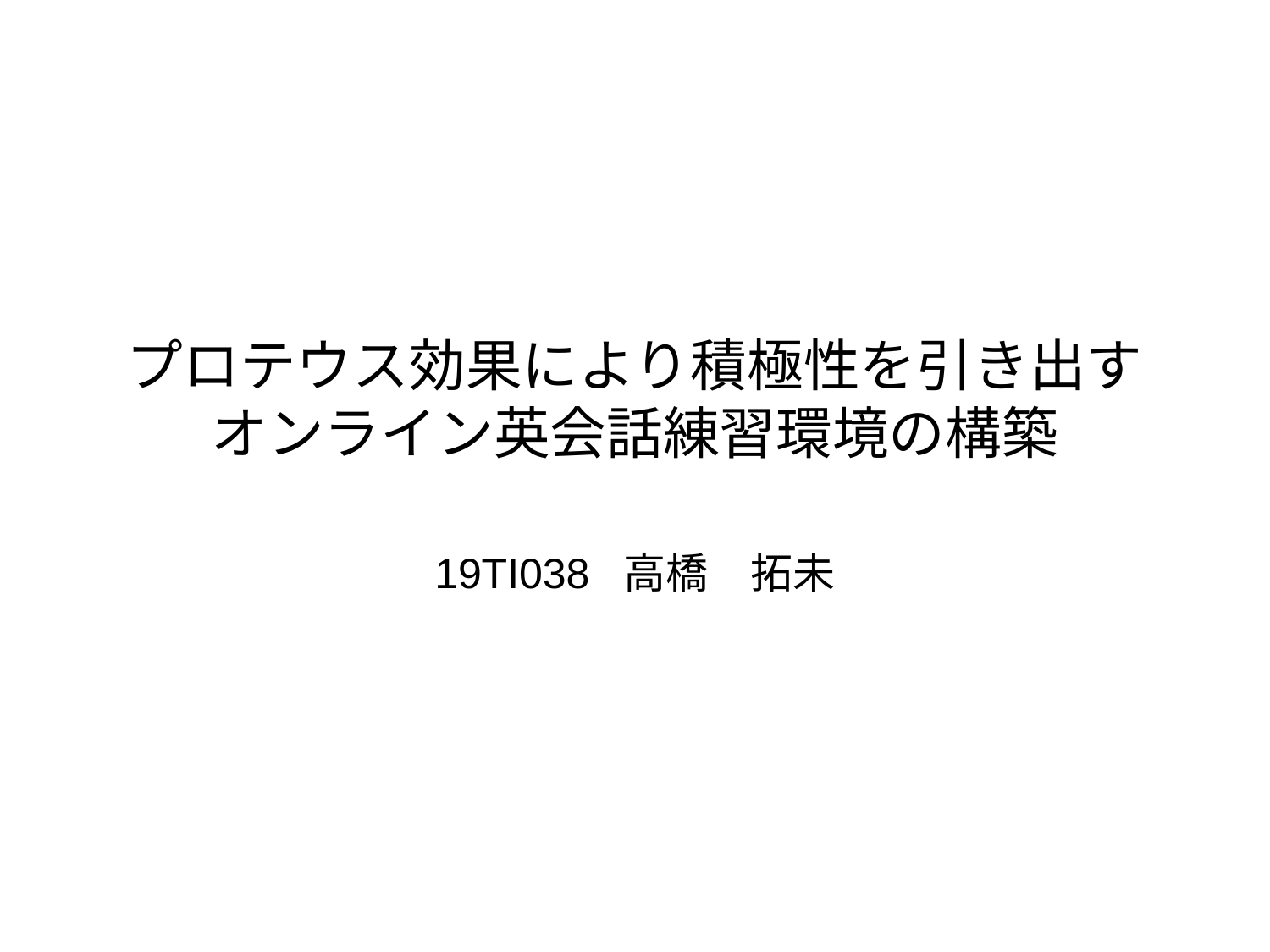

# プロテウス効果により積極性を引き出すオンライン英会話練習環境の構築
19TI038  高橋　拓未